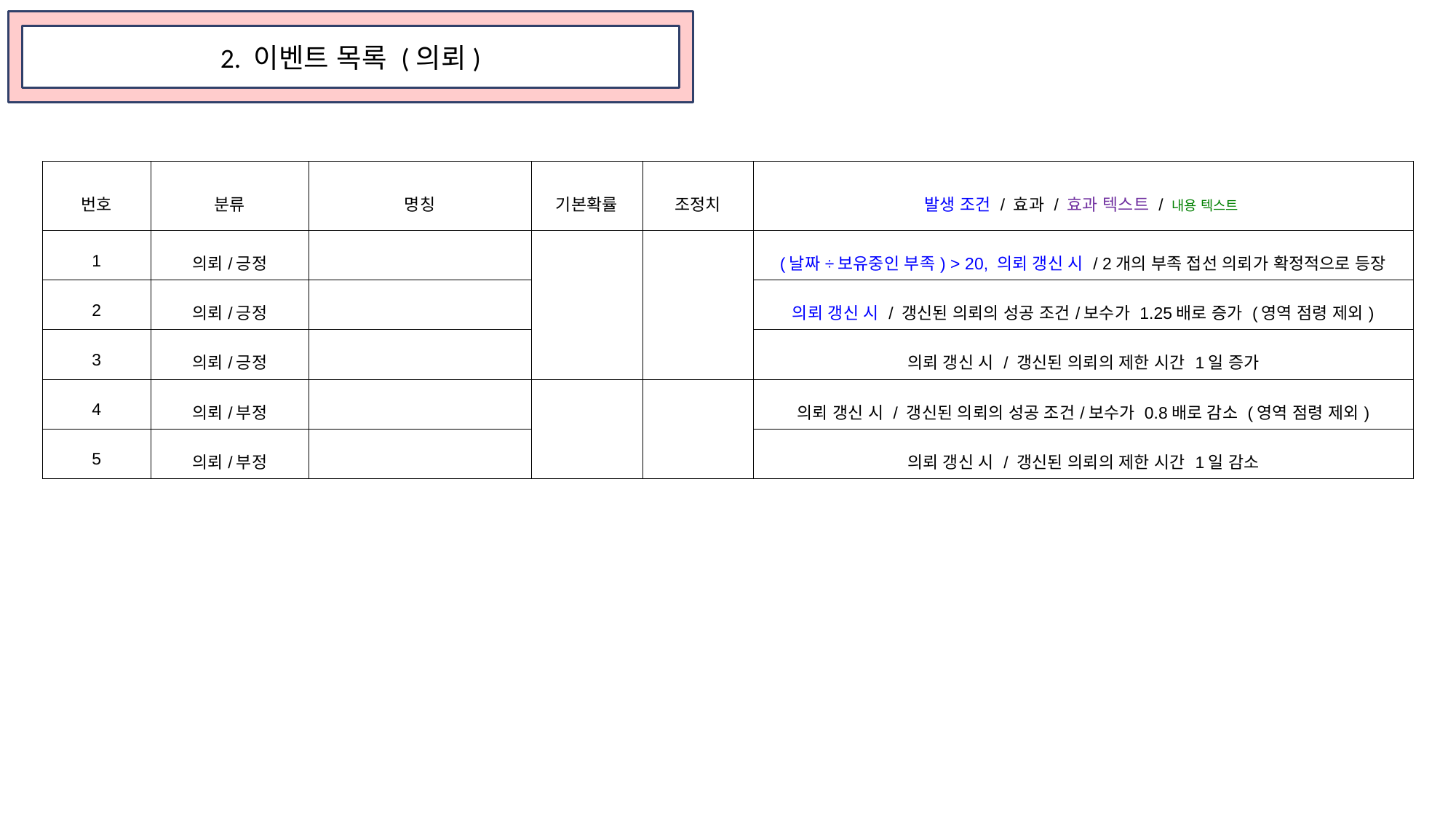

2. 이벤트 목록 (의뢰)
| 번호 | 분류 | 명칭 | 기본확률 | 조정치 | 발생 조건 / 효과 / 효과 텍스트 / 내용 텍스트 |
| --- | --- | --- | --- | --- | --- |
| 1 | 의뢰/긍정 |  |  |  | (날짜÷보유중인 부족) > 20, 의뢰 갱신 시 / 2개의 부족 접선 의뢰가 확정적으로 등장 |
| 2 | 의뢰/긍정 |  |  |  | 의뢰 갱신 시 / 갱신된 의뢰의 성공 조건/보수가 1.25배로 증가 (영역 점령 제외) |
| 3 | 의뢰/긍정 |  |  |  | 의뢰 갱신 시 / 갱신된 의뢰의 제한 시간 1일 증가 |
| 4 | 의뢰/부정 |  |  |  | 의뢰 갱신 시 / 갱신된 의뢰의 성공 조건/보수가 0.8배로 감소 (영역 점령 제외) |
| 5 | 의뢰/부정 |  |  |  | 의뢰 갱신 시 / 갱신된 의뢰의 제한 시간 1일 감소 |